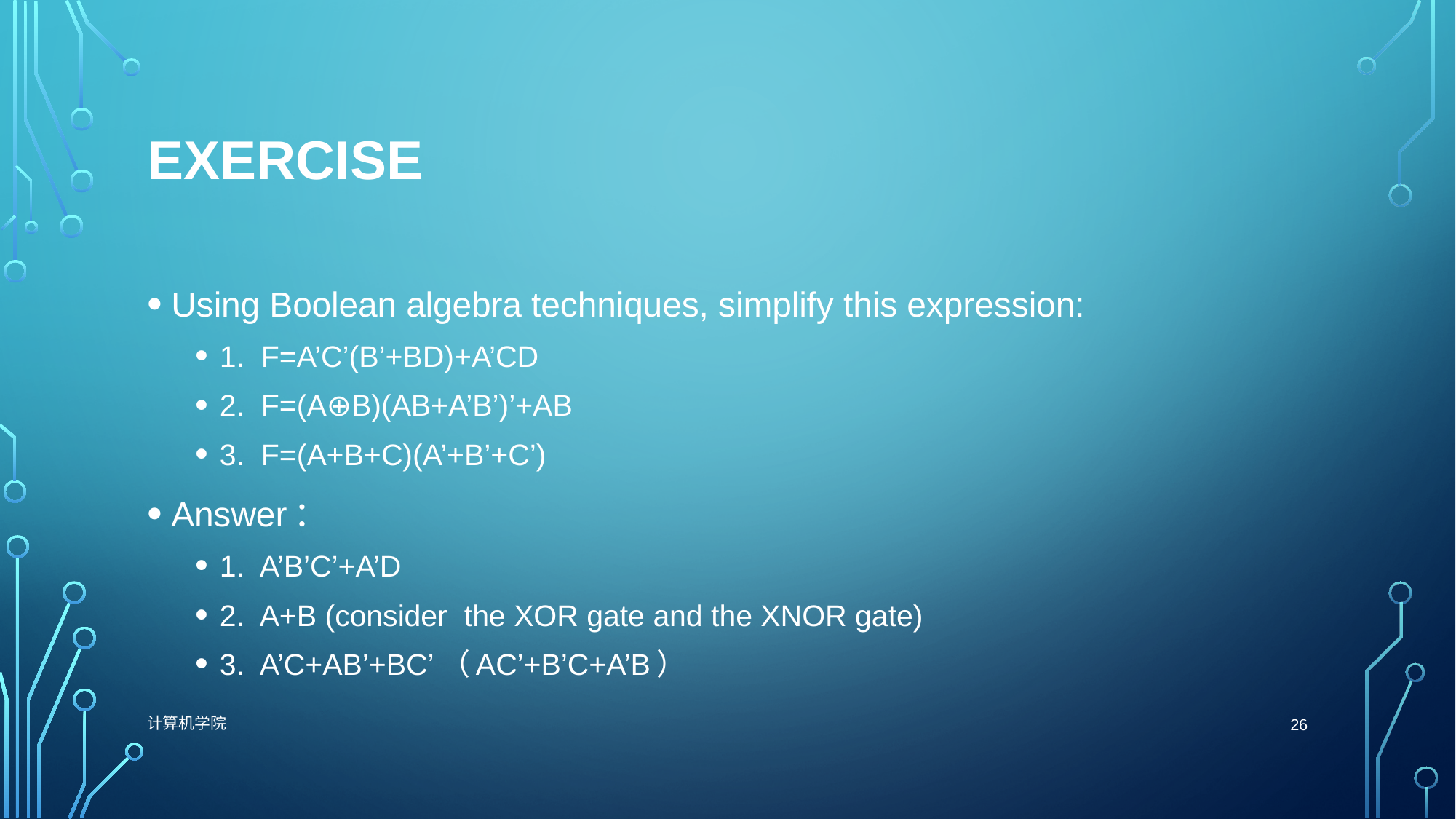

# Exercise
Using Boolean algebra techniques, simplify this expression:
1.  F=A’C’(B’+BD)+A’CD
2.  F=(A⊕B)(AB+A’B’)’+AB
3.  F=(A+B+C)(A’+B’+C’)
Answer：
1.  A’B’C’+A’D
2.  A+B (consider  the XOR gate and the XNOR gate)
3.  A’C+AB’+BC’（AC’+B’C+A’B）

26
计算机学院